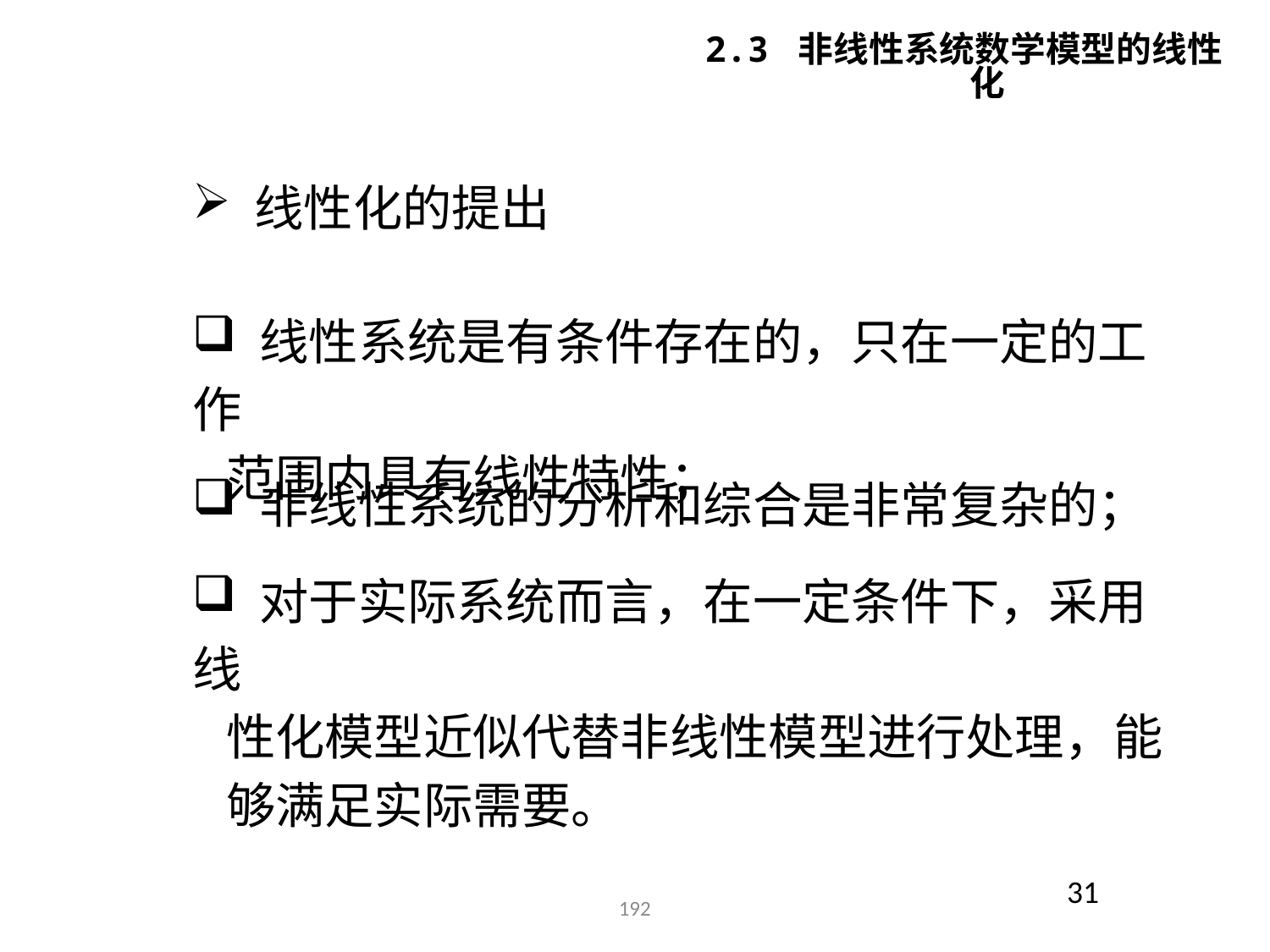

2.3 非线性系统数学模型的线性化
 线性化的提出
 线性系统是有条件存在的，只在一定的工作
  范围内具有线性特性；
 非线性系统的分析和综合是非常复杂的；
 对于实际系统而言，在一定条件下，采用线
  性化模型近似代替非线性模型进行处理，能
  够满足实际需要。
31
192